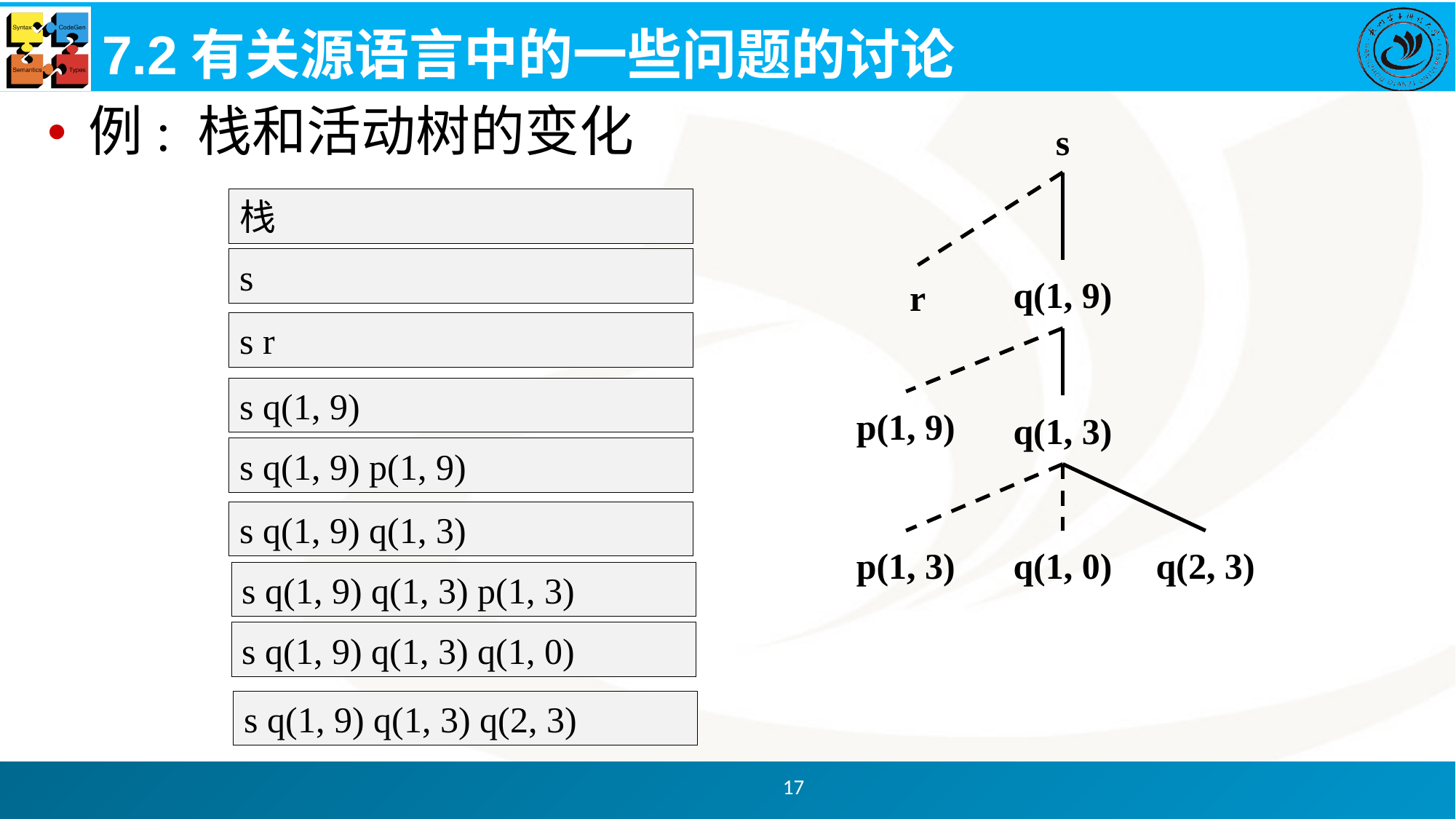

# 7.2有关源语言中的一些问题的讨论
例: 栈和活动树的变化
s
栈
s
q(1, 9)
r
s r
s q(1, 9)
p(1, 9)
q(1, 3)
s q(1, 9) p(1, 9)
s q(1, 9) q(1, 3)
p(1, 3)
q(1, 0)
q(2, 3)
s q(1, 9) q(1, 3) p(1, 3)
s q(1, 9) q(1, 3) q(1, 0)
s q(1, 9) q(1, 3) q(2, 3)
17